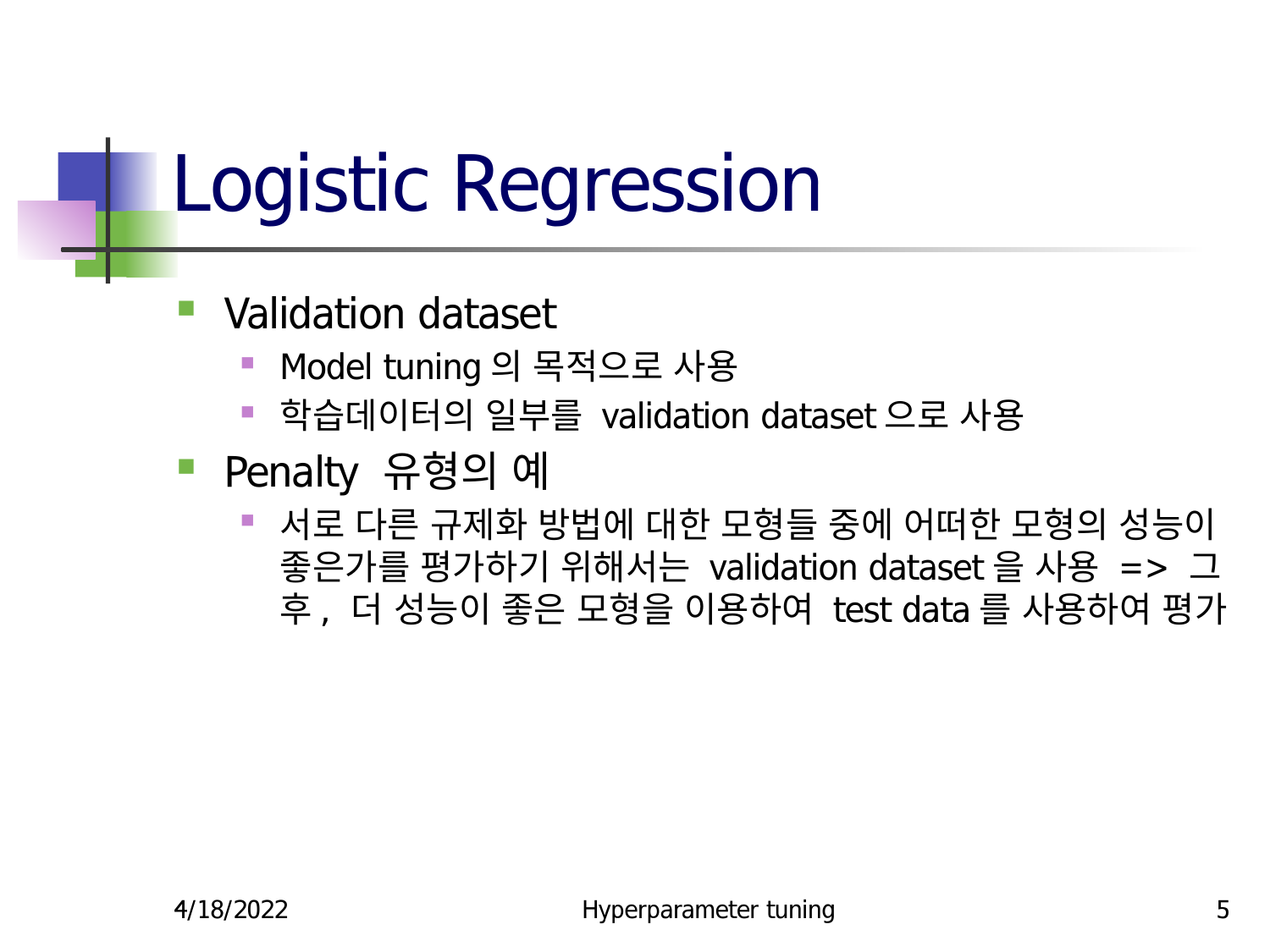

# Logistic Regression
Validation dataset
Model tuning의 목적으로 사용
학습데이터의 일부를 validation dataset으로 사용
Penalty 유형의 예
서로 다른 규제화 방법에 대한 모형들 중에 어떠한 모형의 성능이 좋은가를 평가하기 위해서는 validation dataset을 사용 => 그 후, 더 성능이 좋은 모형을 이용하여 test data를 사용하여 평가

4/18/2022
Hyperparameter tuning
5